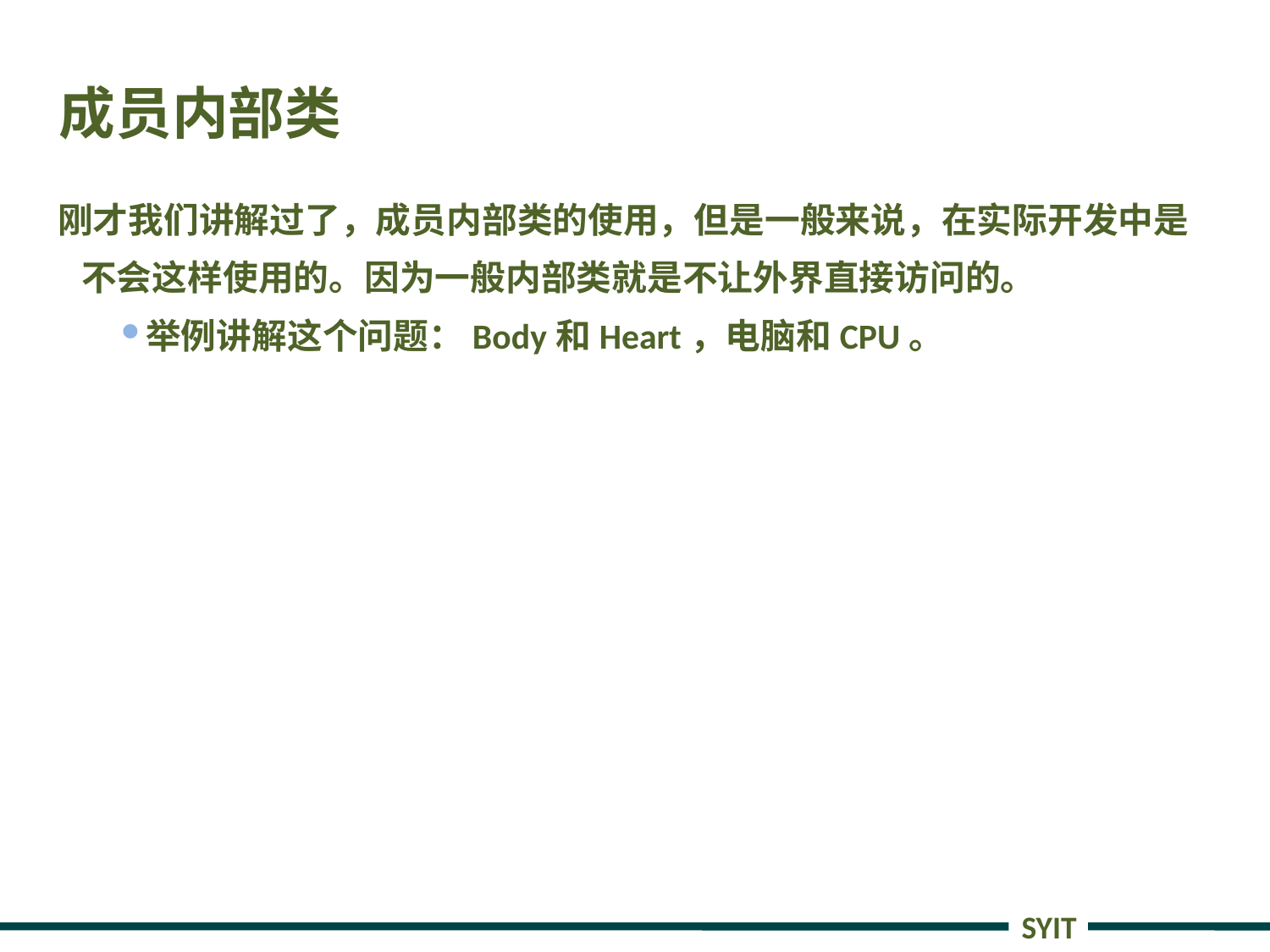

# 成员内部类
刚才我们讲解过了，成员内部类的使用，但是一般来说，在实际开发中是不会这样使用的。因为一般内部类就是不让外界直接访问的。
举例讲解这个问题：Body和Heart，电脑和CPU。
SYIT